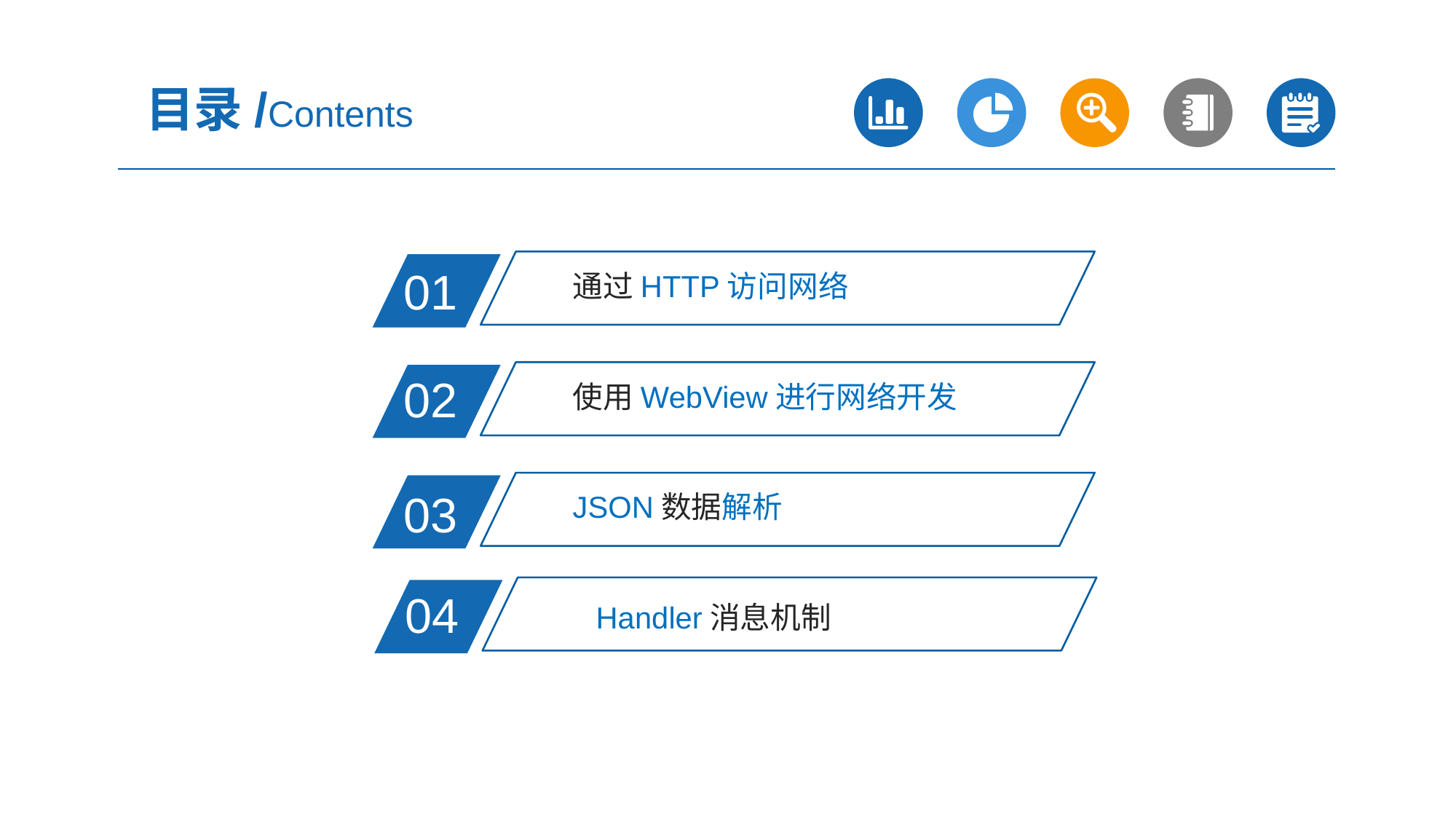

目录/Contents

通过HTTP访问网络

01

使用WebView进行网络开发
02

JSON数据解析

03

Handler消息机制
04